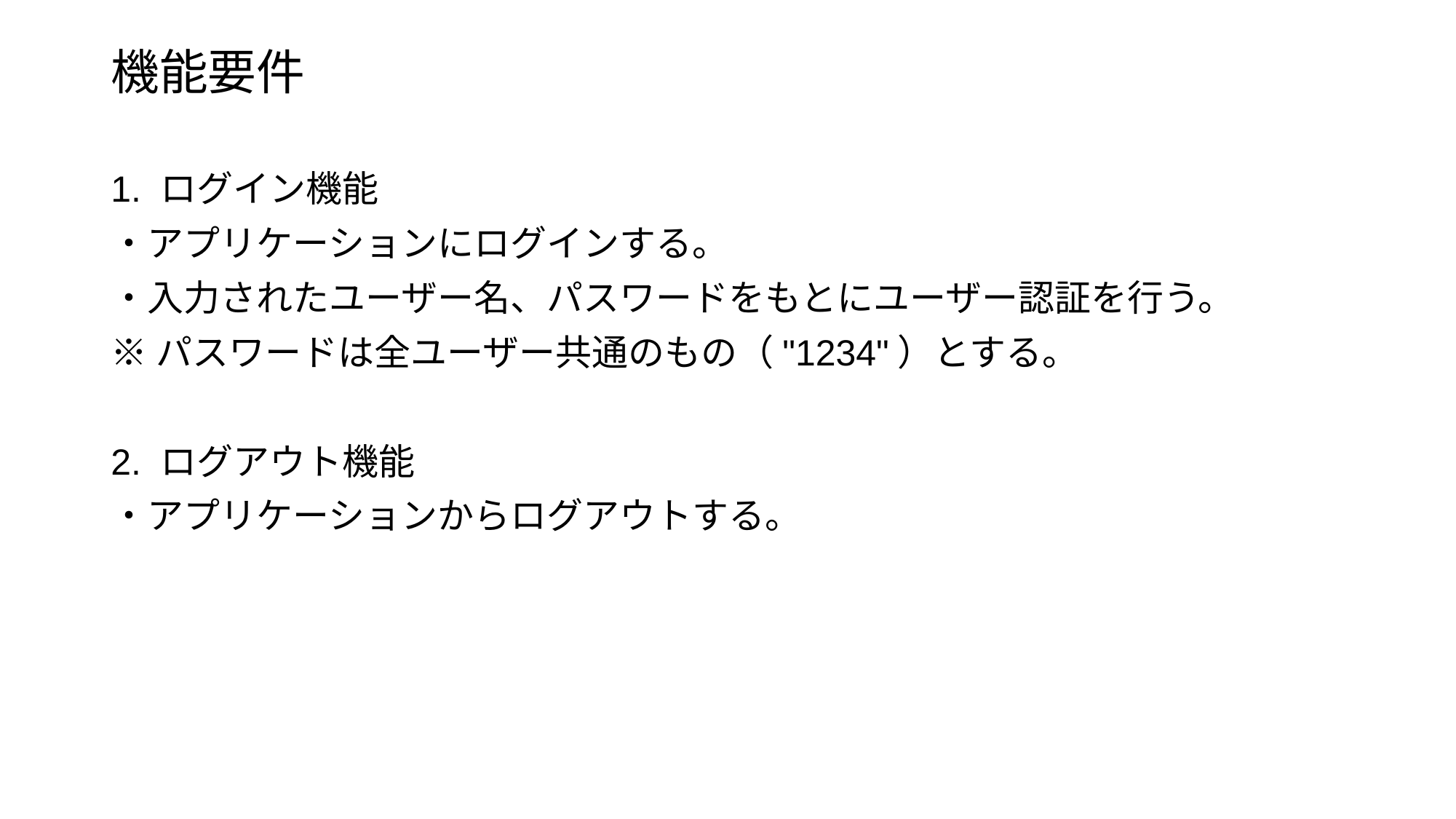

# 機能要件
1. ログイン機能
・アプリケーションにログインする。
・入力されたユーザー名、パスワードをもとにユーザー認証を行う。
※パスワードは全ユーザー共通のもの（"1234"）とする。

2. ログアウト機能
・アプリケーションからログアウトする。